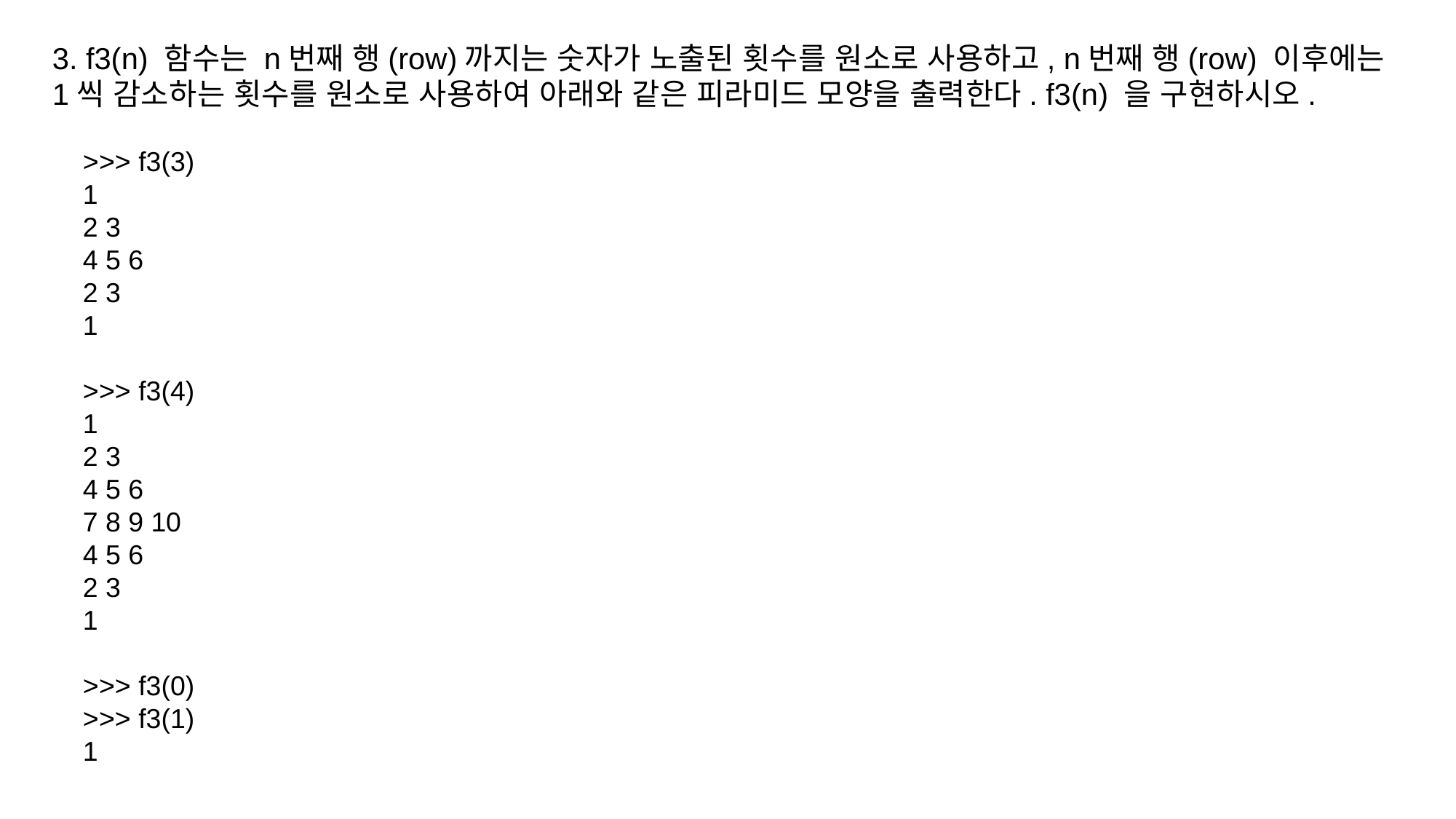

3. f3(n) 함수는 n번째 행(row)까지는 숫자가 노출된 횟수를 원소로 사용하고, n번째 행(row) 이후에는 1씩 감소하는 횟수를 원소로 사용하여 아래와 같은 피라미드 모양을 출력한다. f3(n) 을 구현하시오.

    >>> f3(3)
    1
    2 3
    4 5 6
    2 3
    1

    >>> f3(4)
    1
    2 3
    4 5 6
    7 8 9 10
    4 5 6
    2 3
    1

    >>> f3(0)
    >>> f3(1)
    1